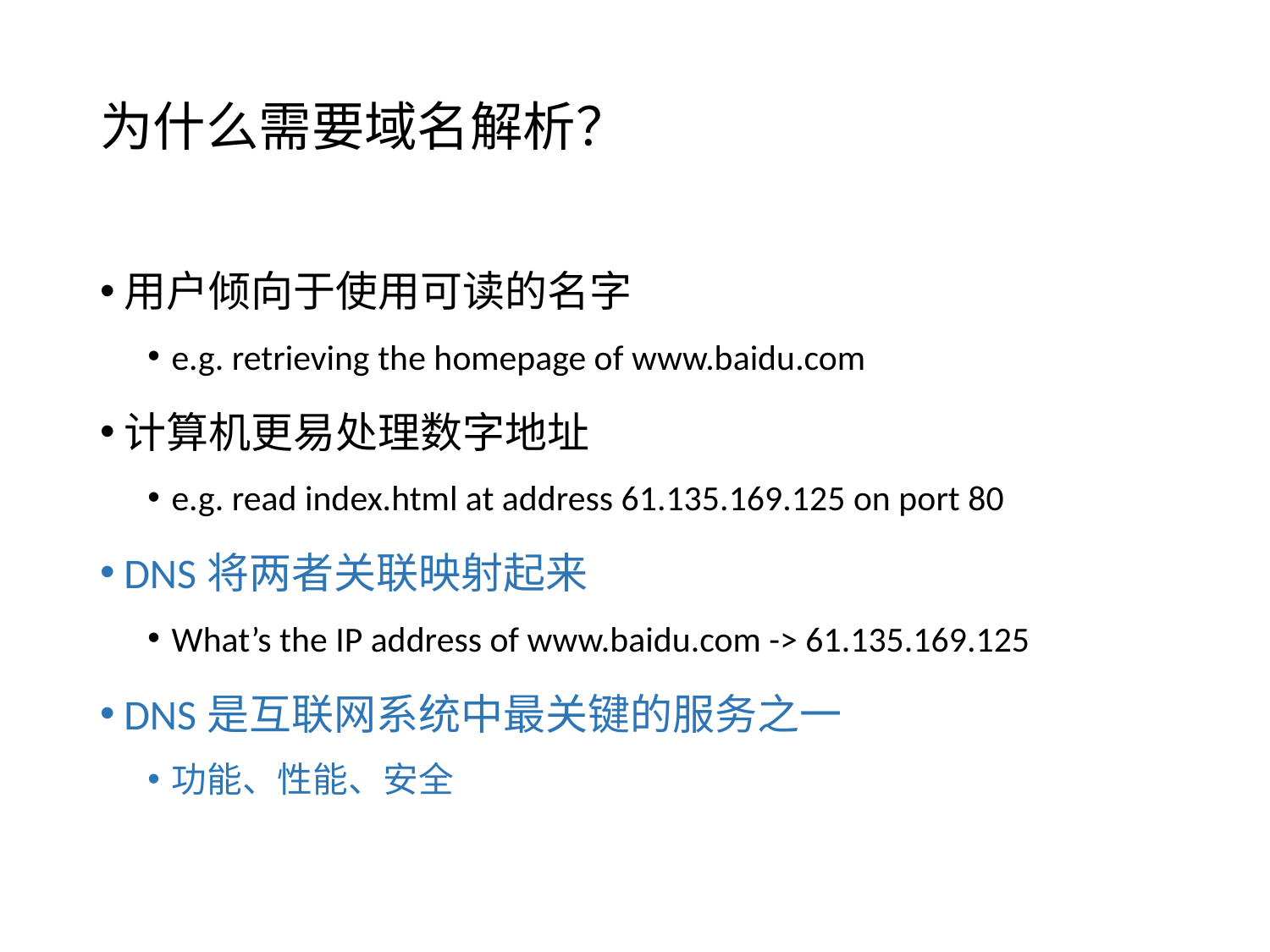

# 为什么需要域名解析？
用户倾向于使用可读的名字
e.g. retrieving the homepage of www.baidu.com
计算机更易处理数字地址
e.g. read index.html at address 61.135.169.125 on port 80
DNS将两者关联映射起来
What’s the IP address of www.baidu.com -> 61.135.169.125
DNS是互联网系统中最关键的服务之一
功能、性能、安全

3